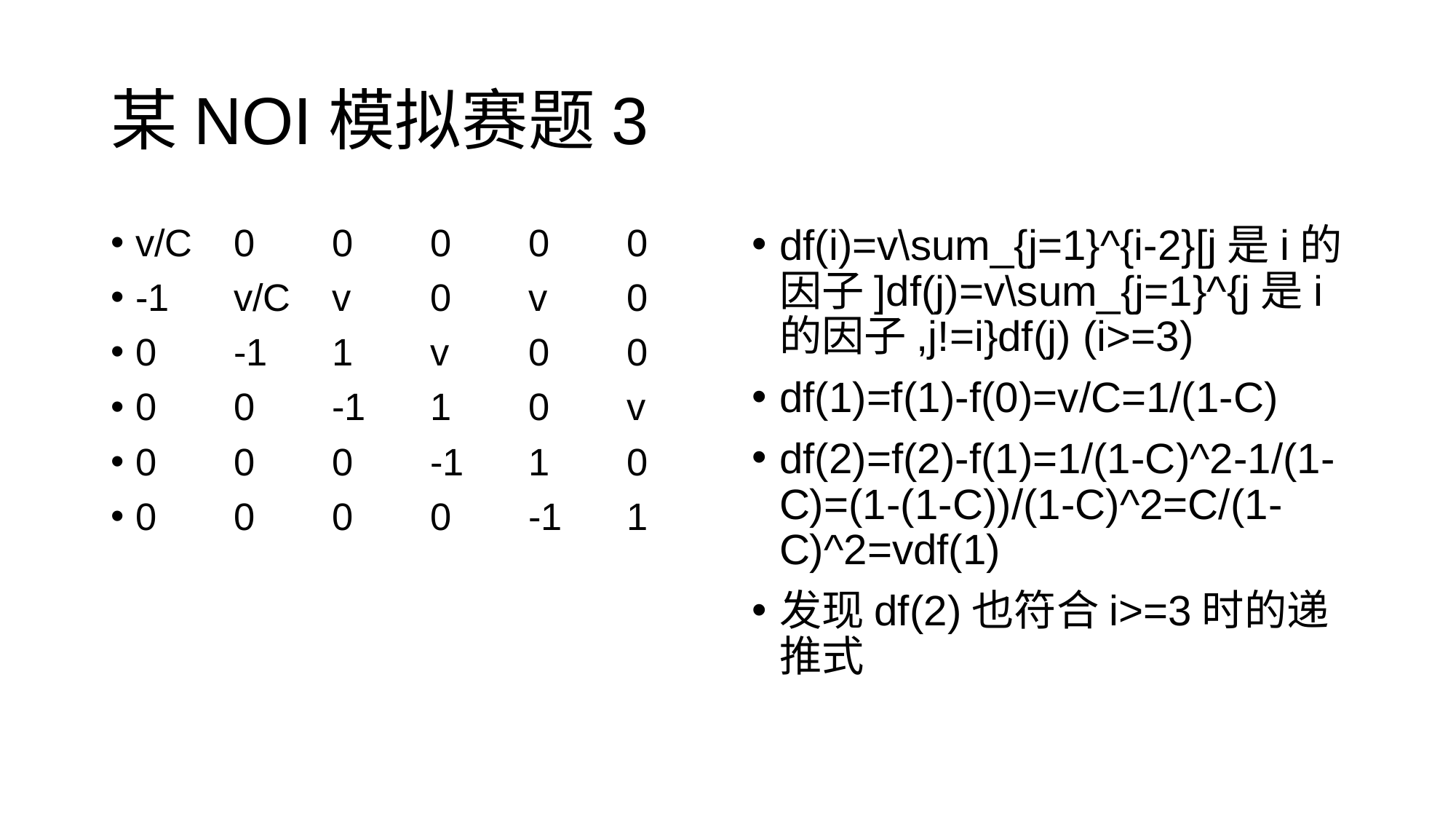

# 某NOI模拟赛题3
v/C	0	0	0	0	0
-1	v/C	v	0	v	0
0	-1	1	v	0	0
0	0	-1	1	0	v
0	0	0	-1	1	0
0	0	0	0	-1	1
df(i)=v\sum_{j=1}^{i-2}[j是i的因子]df(j)=v\sum_{j=1}^{j是i的因子,j!=i}df(j) (i>=3)
df(1)=f(1)-f(0)=v/C=1/(1-C)
df(2)=f(2)-f(1)=1/(1-C)^2-1/(1-C)=(1-(1-C))/(1-C)^2=C/(1-C)^2=vdf(1)
发现df(2)也符合i>=3时的递推式